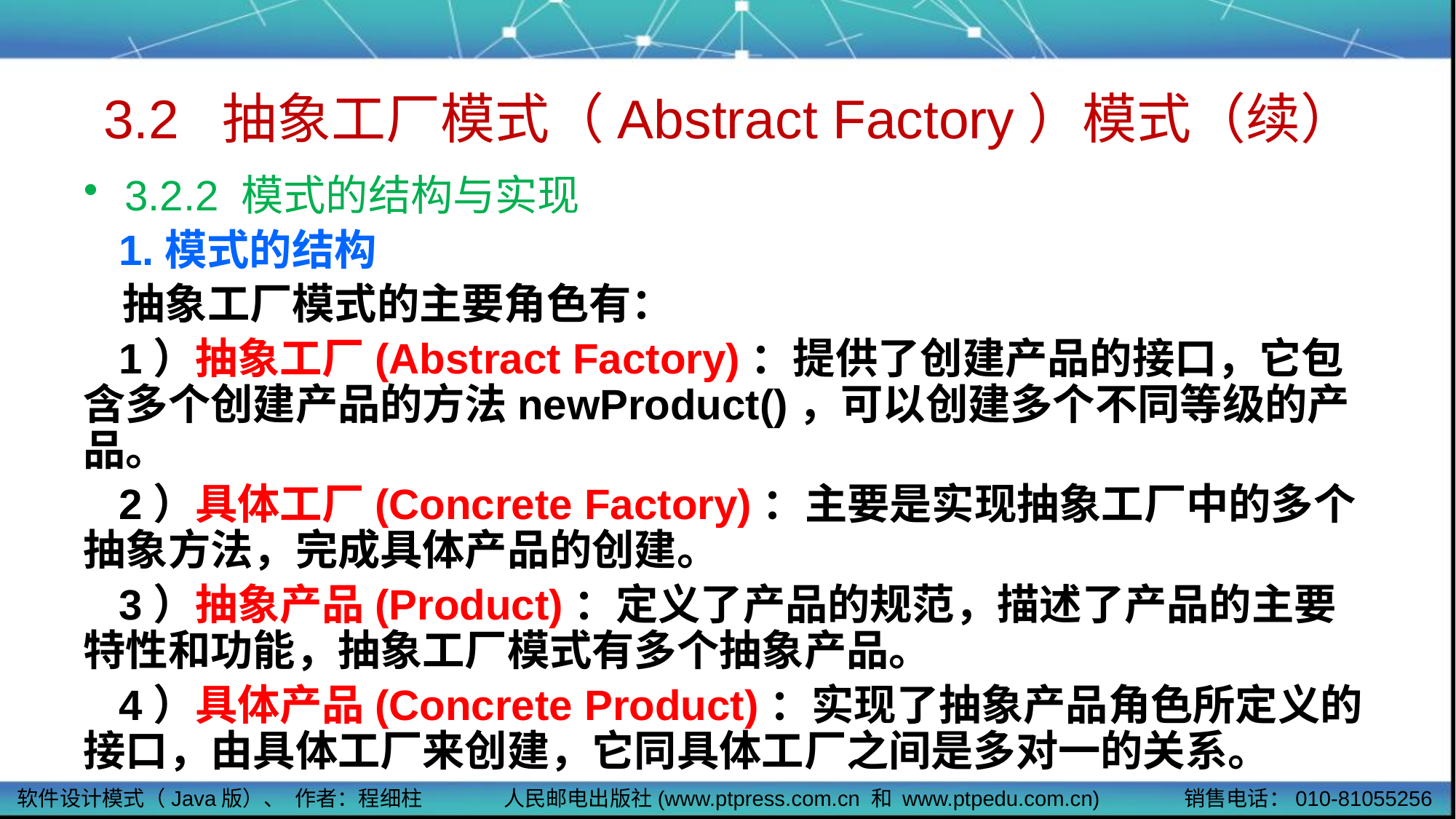

# 3.2  抽象工厂模式（Abstract Factory）模式（续）
3.2.2 模式的结构与实现
   1.模式的结构
   抽象工厂模式的主要角色有：
   1）抽象工厂(Abstract Factory)：提供了创建产品的接口，它包含多个创建产品的方法newProduct()，可以创建多个不同等级的产品。
   2）具体工厂(Concrete Factory)：主要是实现抽象工厂中的多个抽象方法，完成具体产品的创建。
   3）抽象产品(Product)：定义了产品的规范，描述了产品的主要特性和功能，抽象工厂模式有多个抽象产品。
   4）具体产品(Concrete Product)：实现了抽象产品角色所定义的接口，由具体工厂来创建，它同具体工厂之间是多对一的关系。
软件设计模式（Java版）、  作者：程细柱
人民邮电出版社(www.ptpress.com.cn 和 www.ptpedu.com.cn)
销售电话：010-81055256